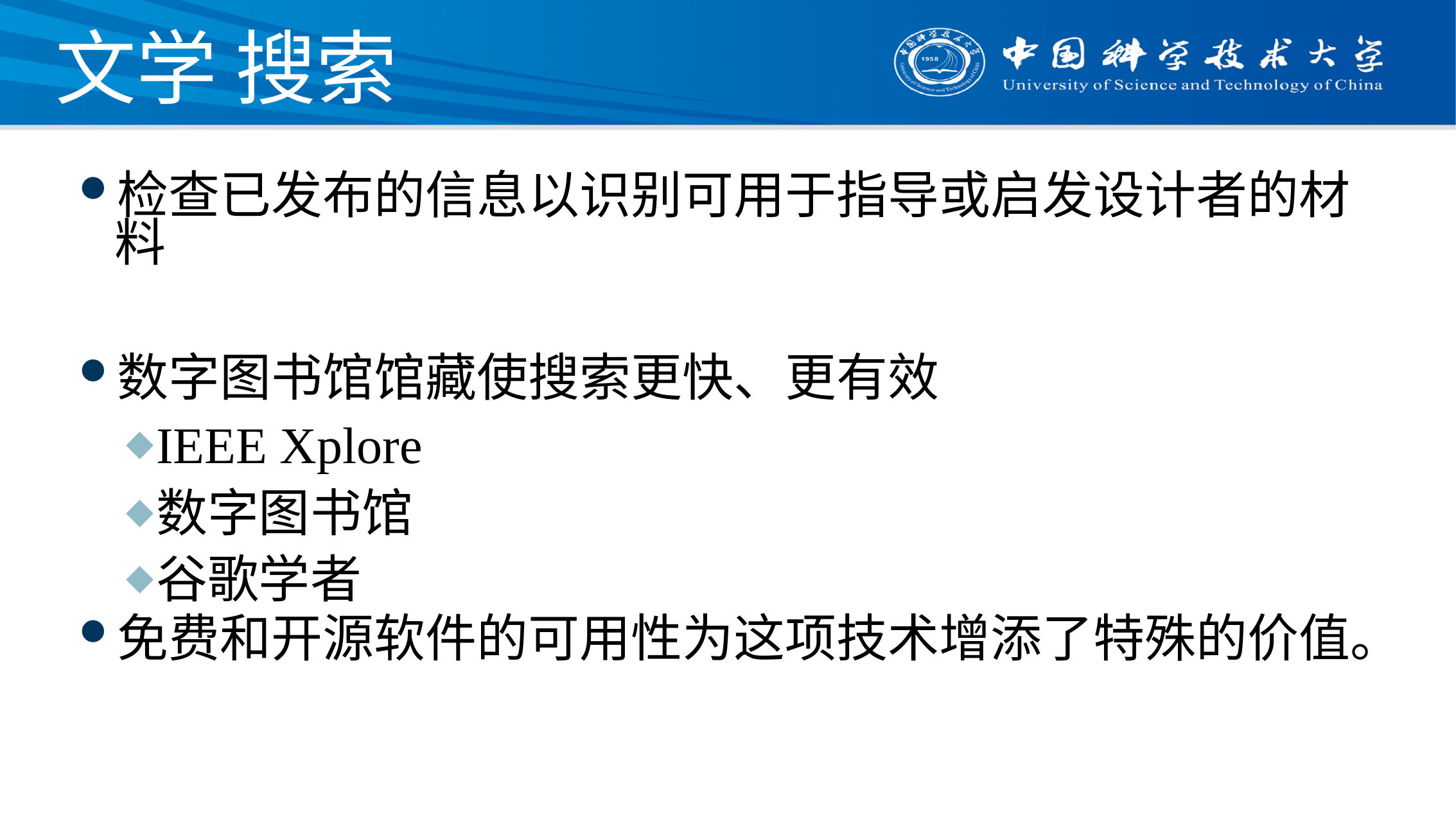

# 文学 搜索
检查已发布的信息以识别可用于指导或启发设计者的材料

数字图书馆馆藏使搜索更快、更有效
IEEE Xplore
数字图书馆
谷歌学者
免费和开源软件的可用性为这项技术增添了特殊的价值。